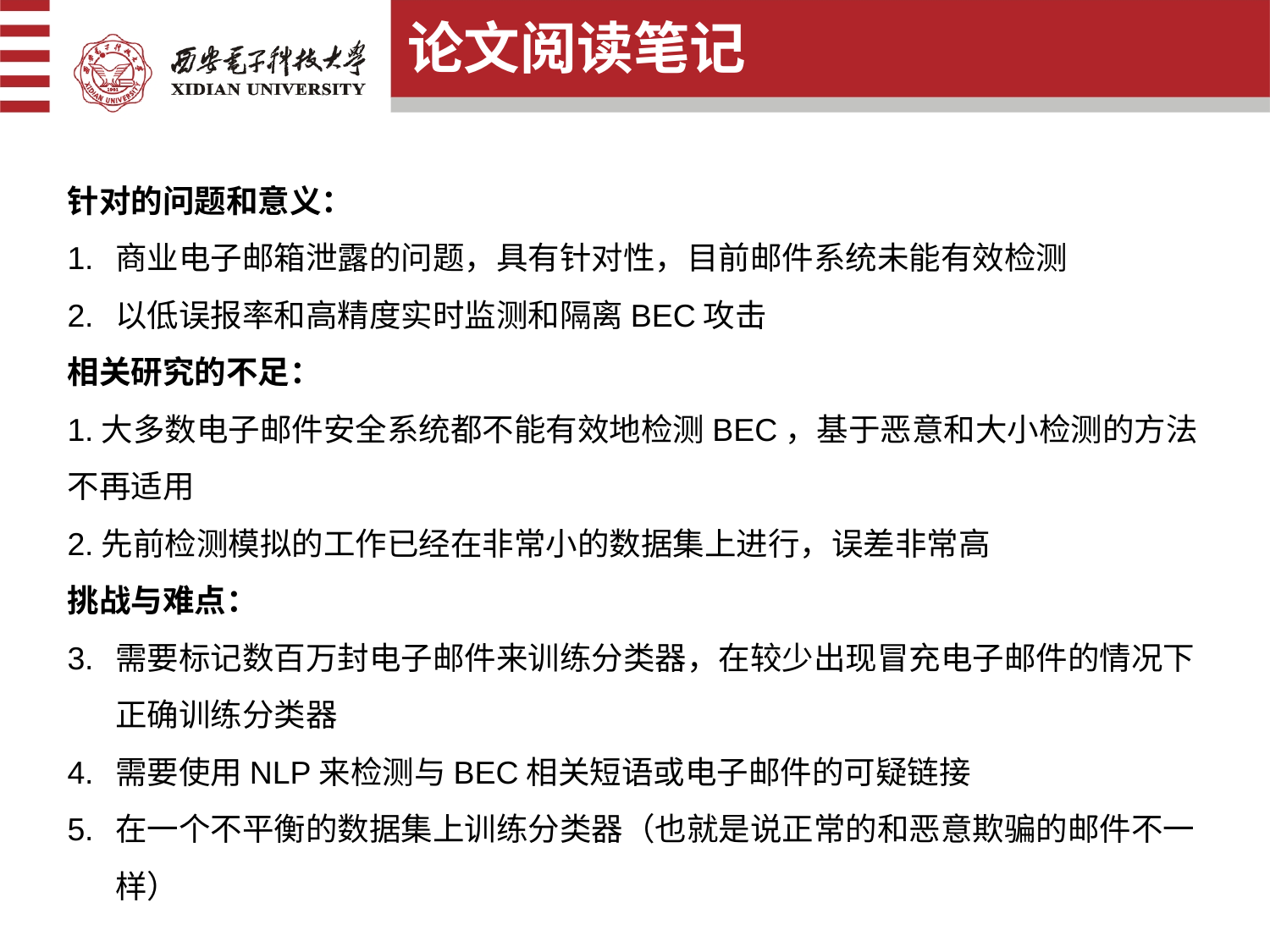

论文阅读笔记
针对的问题和意义：
商业电子邮箱泄露的问题，具有针对性，目前邮件系统未能有效检测
以低误报率和高精度实时监测和隔离BEC攻击
相关研究的不足：
1.大多数电子邮件安全系统都不能有效地检测BEC，基于恶意和大小检测的方法不再适用
2.先前检测模拟的工作已经在非常小的数据集上进行，误差非常高
挑战与难点：
需要标记数百万封电子邮件来训练分类器，在较少出现冒充电子邮件的情况下正确训练分类器
需要使用NLP来检测与BEC相关短语或电子邮件的可疑链接
在一个不平衡的数据集上训练分类器（也就是说正常的和恶意欺骗的邮件不一样）